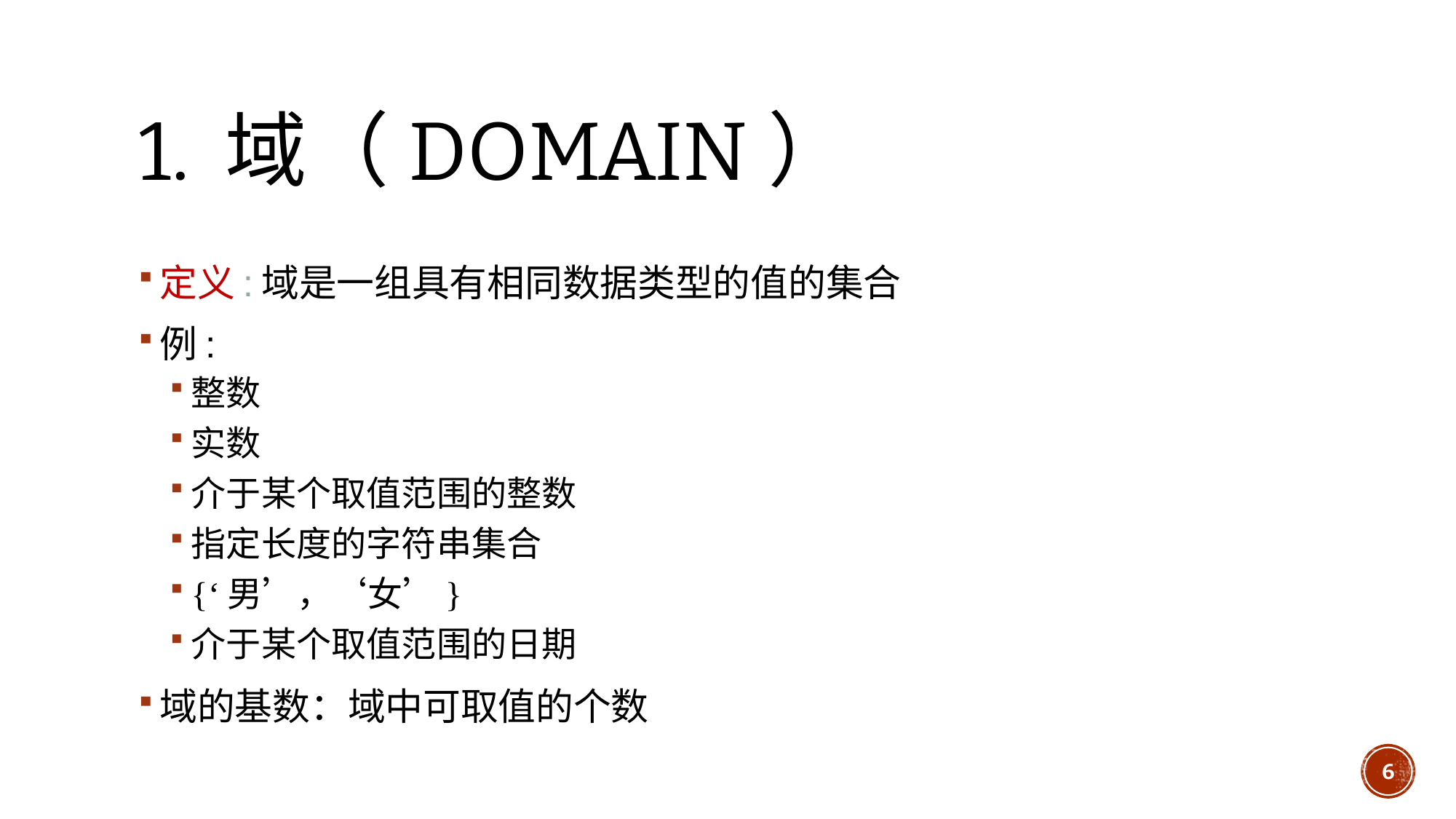

# 1. 域（Domain）
定义:域是一组具有相同数据类型的值的集合
例:
整数
实数
介于某个取值范围的整数
指定长度的字符串集合
{‘男’，‘女’}
介于某个取值范围的日期
域的基数：域中可取值的个数

6